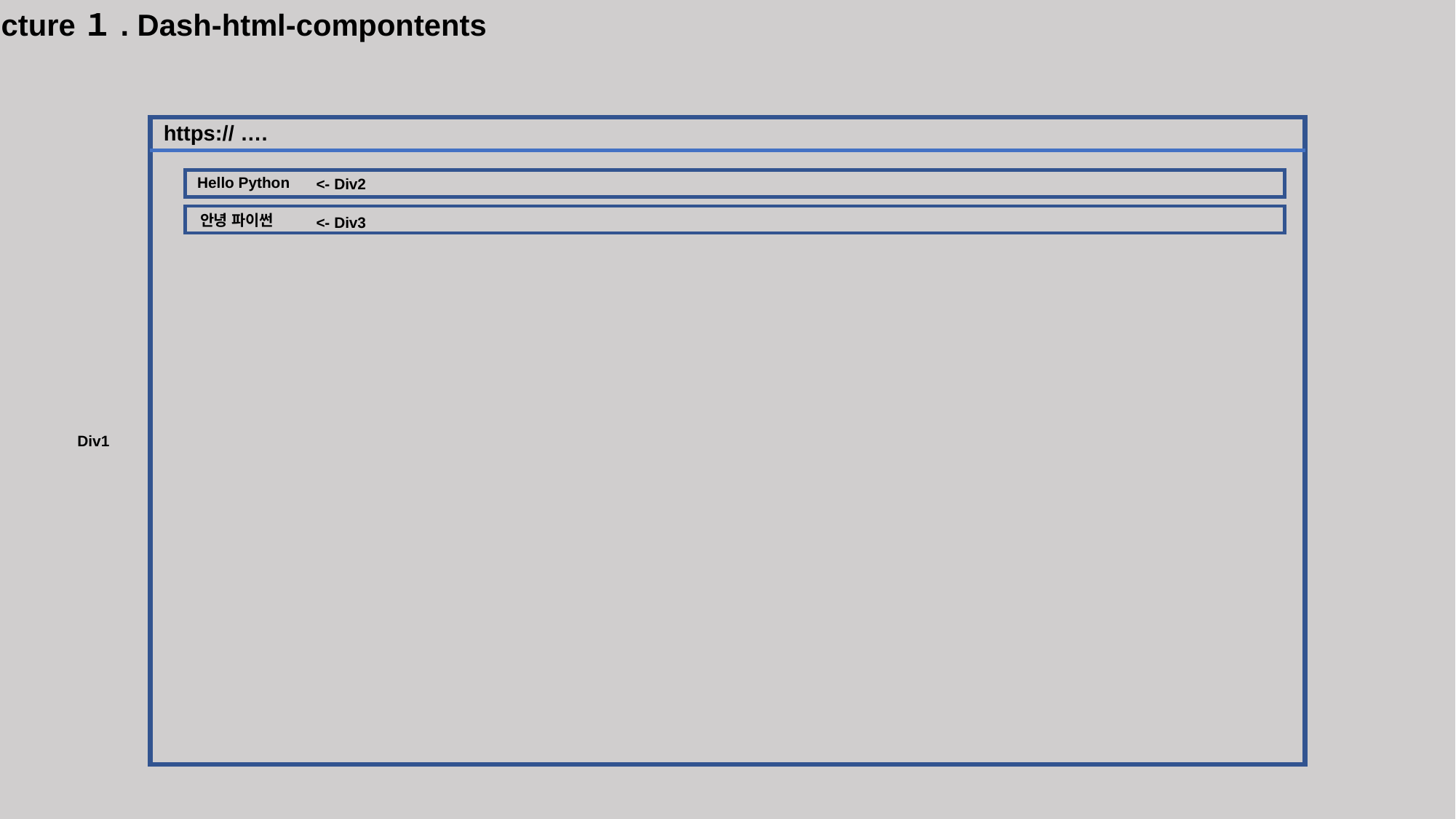

Lecture１. Dash-html-compontents
https:// ….

Hello Python
<- Div2

안녕 파이썬

<- Div3
Div1